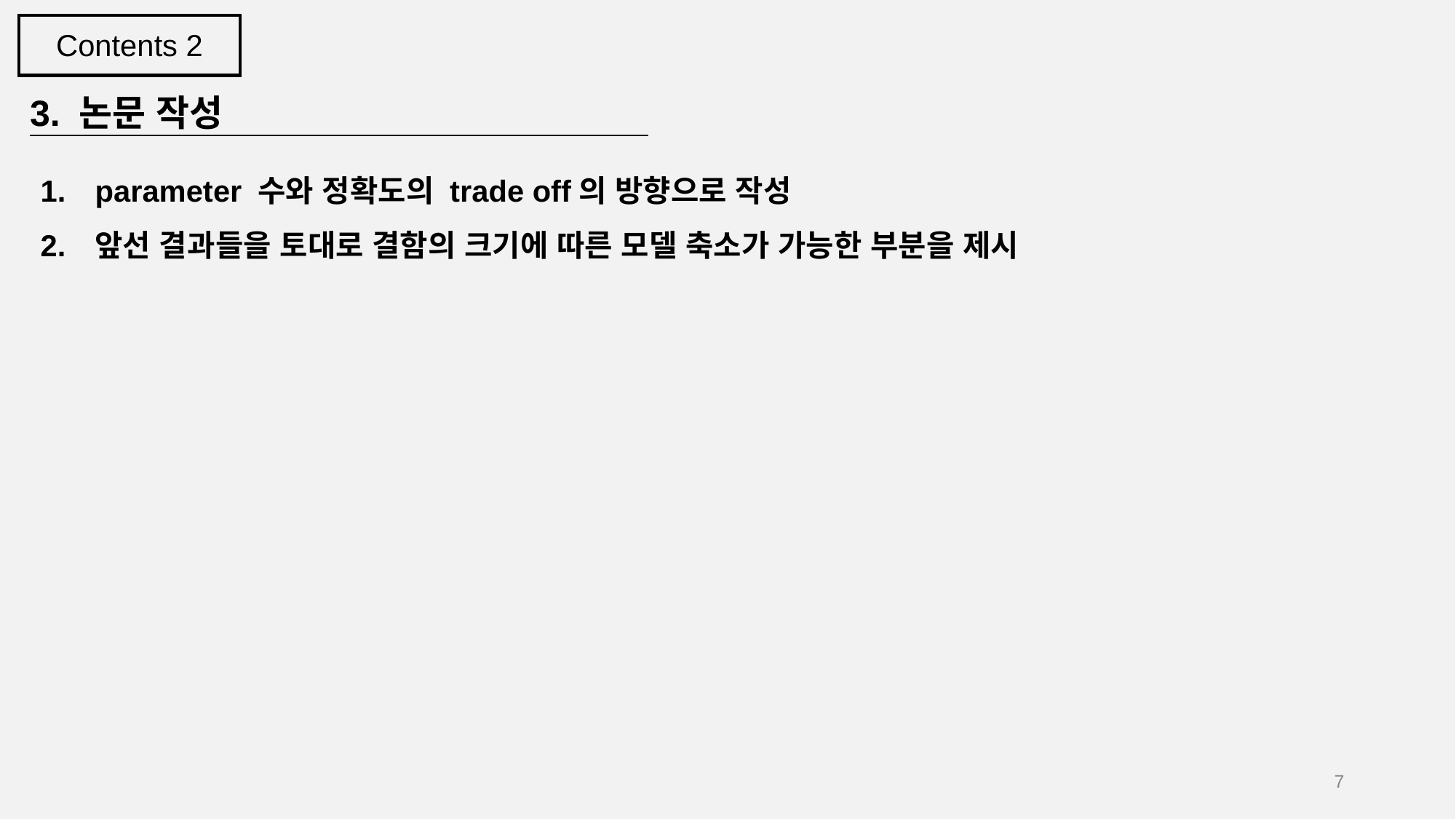

Contents 2
3. 논문 작성
parameter 수와 정확도의 trade off의 방향으로 작성
앞선 결과들을 토대로 결함의 크기에 따른 모델 축소가 가능한 부분을 제시
7